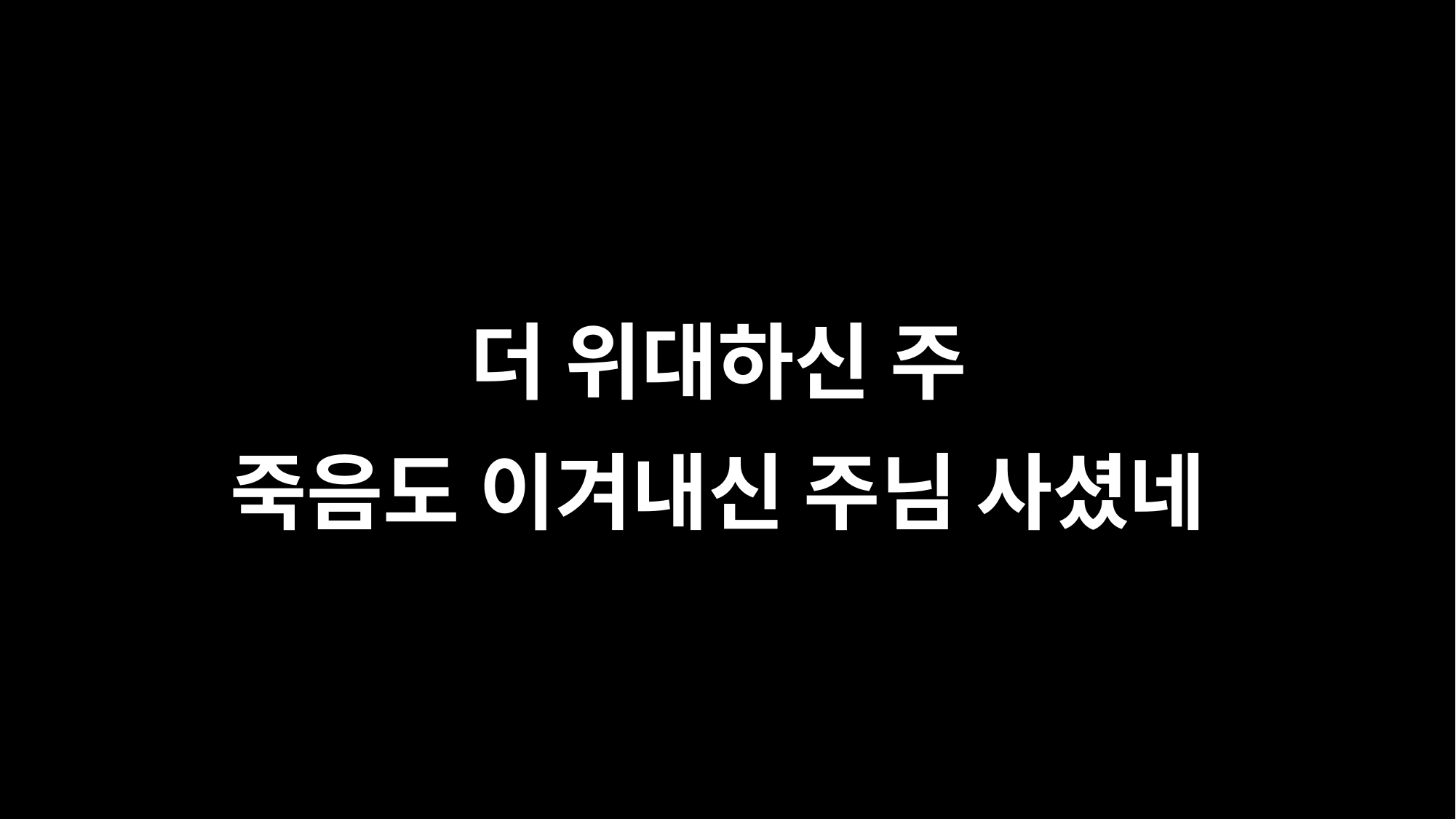

더 위대하신 주
죽음도 이겨내신 주님 사셨네